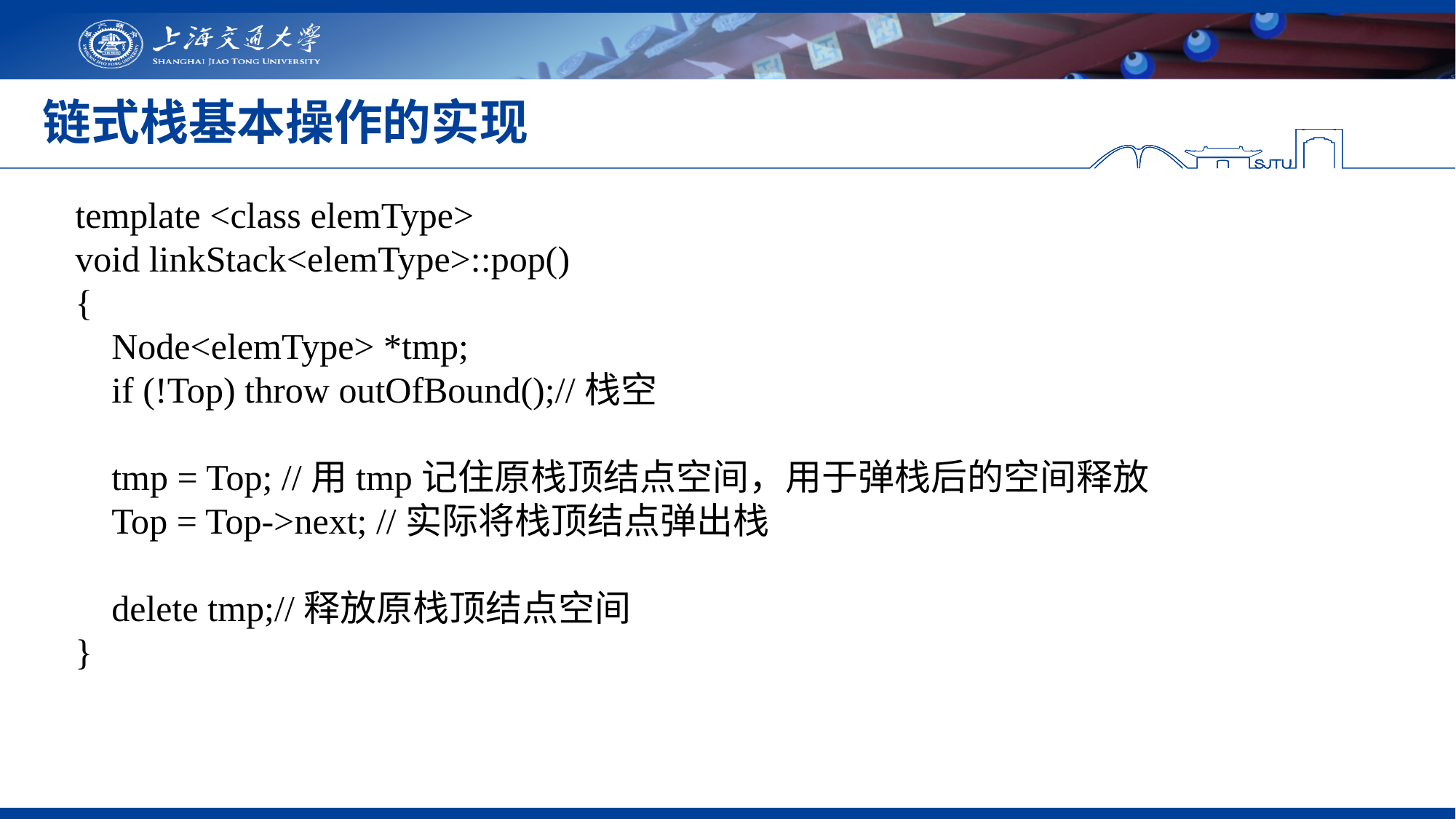

# 链式栈基本操作的实现
template <class elemType>
void linkStack<elemType>::pop()
{
    Node<elemType> *tmp;
    if (!Top) throw outOfBound();//栈空

    tmp = Top; //用tmp记住原栈顶结点空间，用于弹栈后的空间释放
    Top = Top->next; //实际将栈顶结点弹出栈

    delete tmp;//释放原栈顶结点空间
}